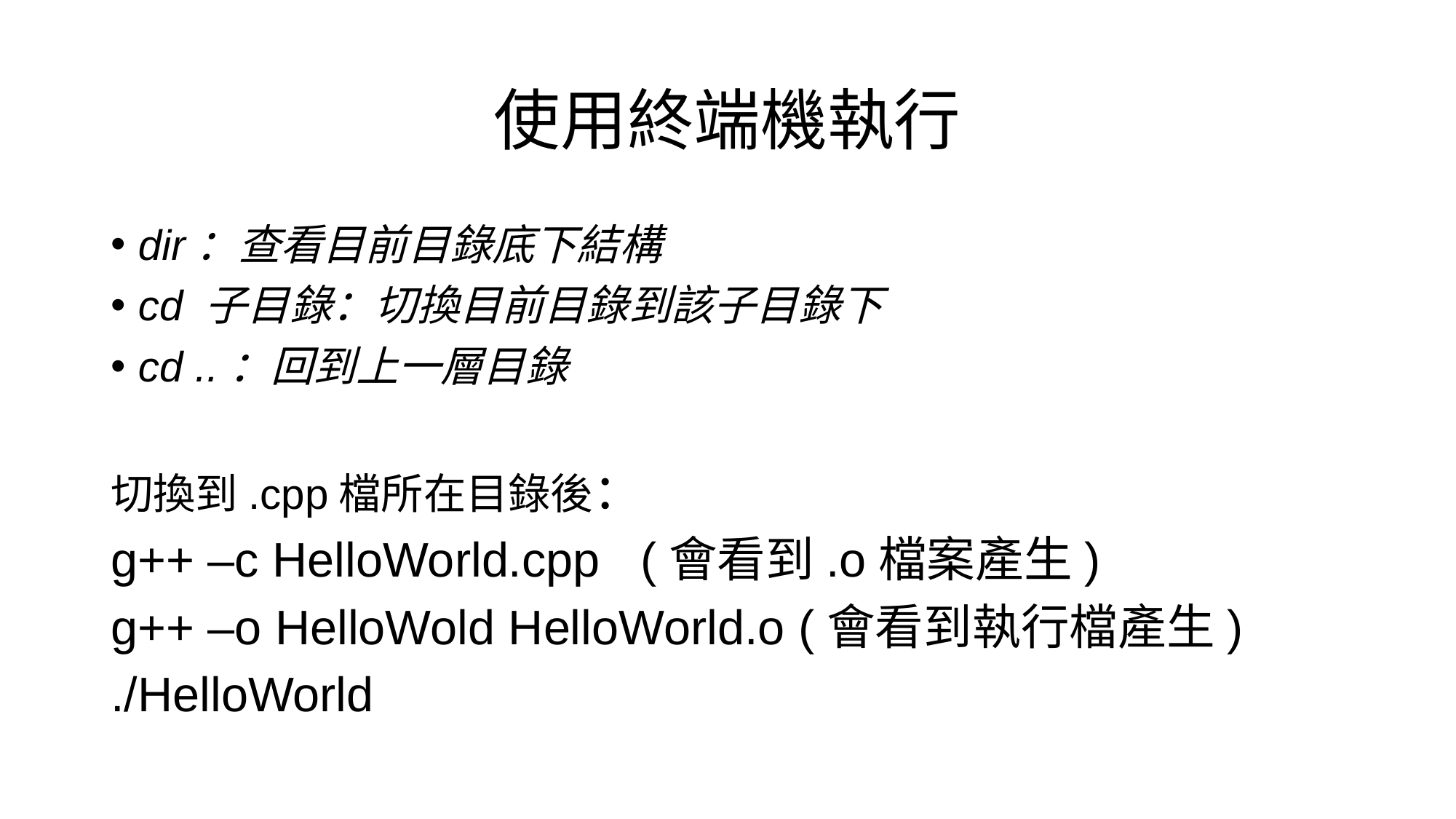

# 使用終端機執行
dir：查看目前目錄底下結構
cd 子目錄：切換目前目錄到該子目錄下
cd ..：回到上一層目錄

切換到.cpp檔所在目錄後：
g++ –c HelloWorld.cpp   (會看到.o檔案產生)
g++ –o HelloWold HelloWorld.o (會看到執行檔產生)
./HelloWorld